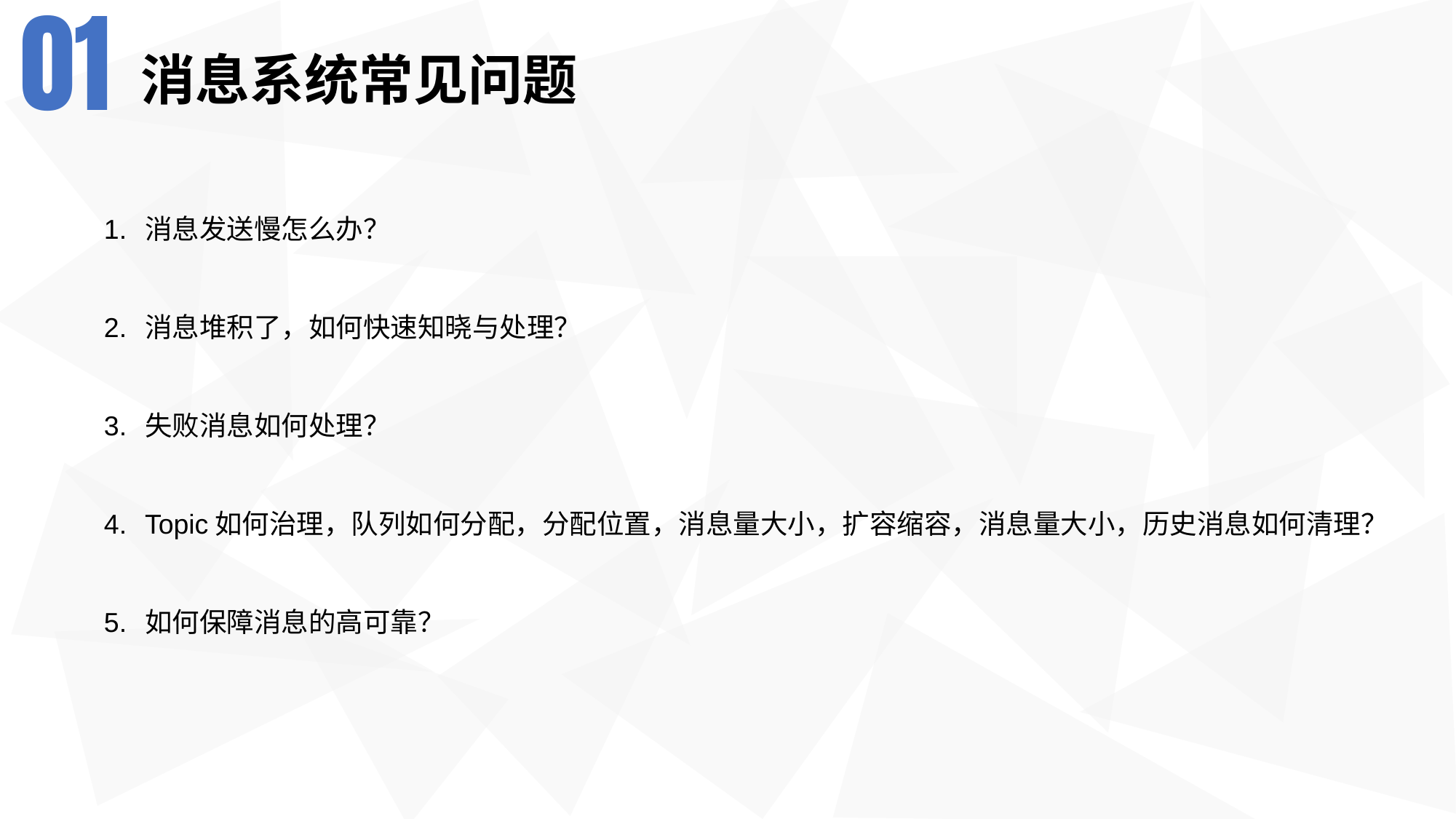

01
消息系统常见问题
消息发送慢怎么办？
消息堆积了，如何快速知晓与处理？
失败消息如何处理？
Topic如何治理，队列如何分配，分配位置，消息量大小，扩容缩容，消息量大小，历史消息如何清理？
如何保障消息的高可靠？